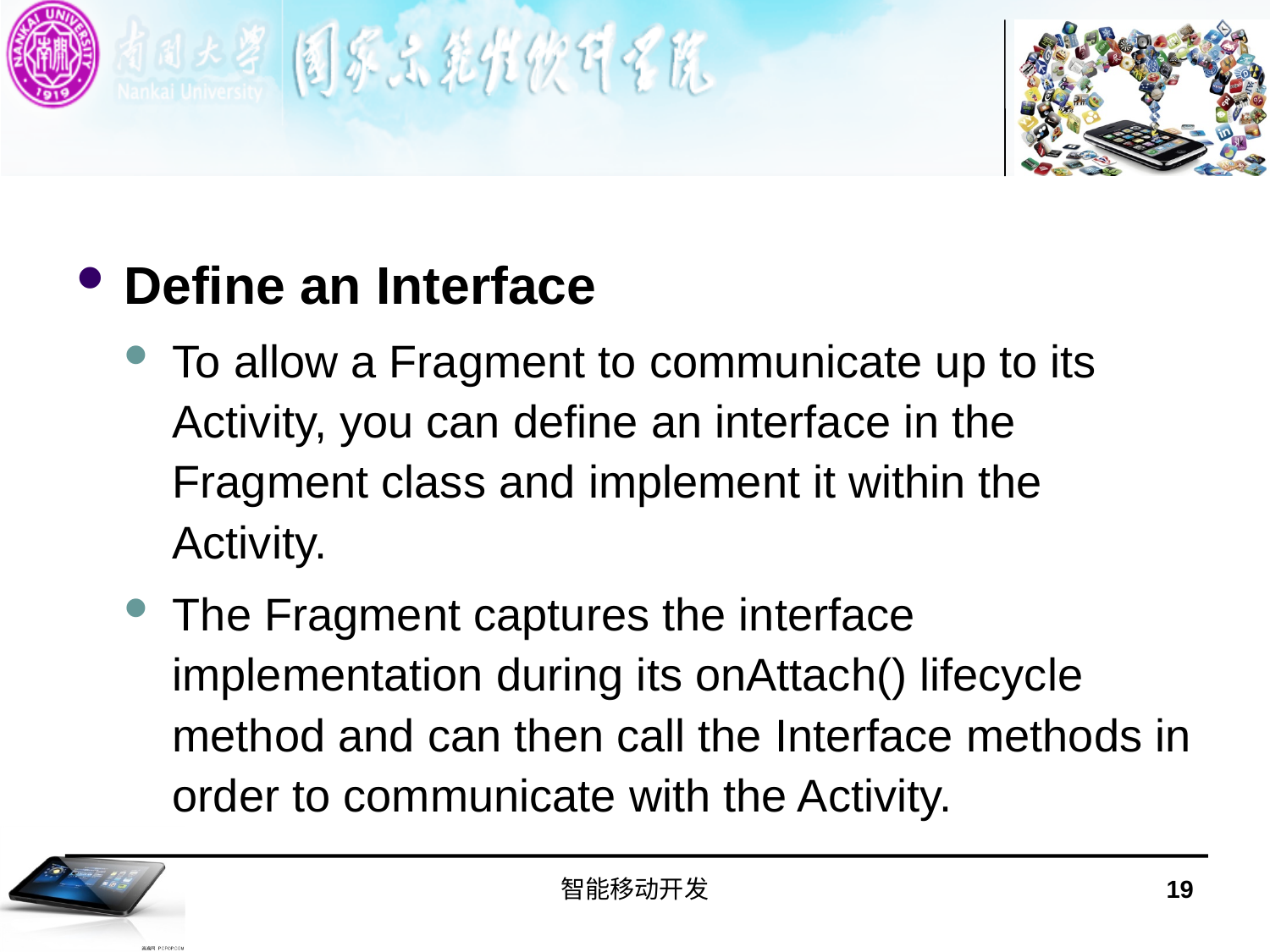

#
Define an Interface
To allow a Fragment to communicate up to its Activity, you can define an interface in the Fragment class and implement it within the Activity.
The Fragment captures the interface implementation during its onAttach() lifecycle method and can then call the Interface methods in order to communicate with the Activity.
智能移动开发
19